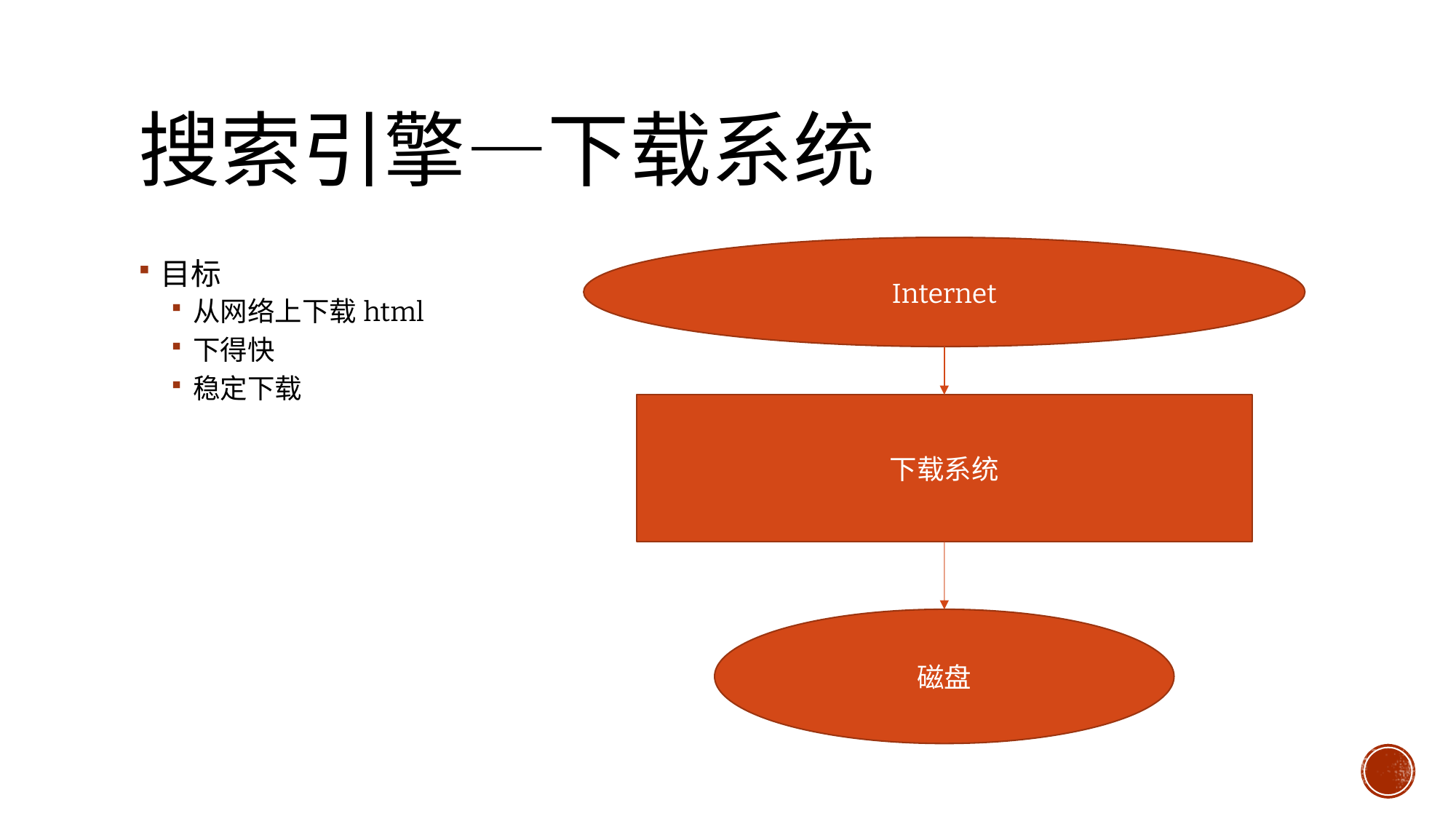

# 搜索引擎—下载系统
Internet
目标
从网络上下载html
下得快
稳定下载

下载系统
磁盘